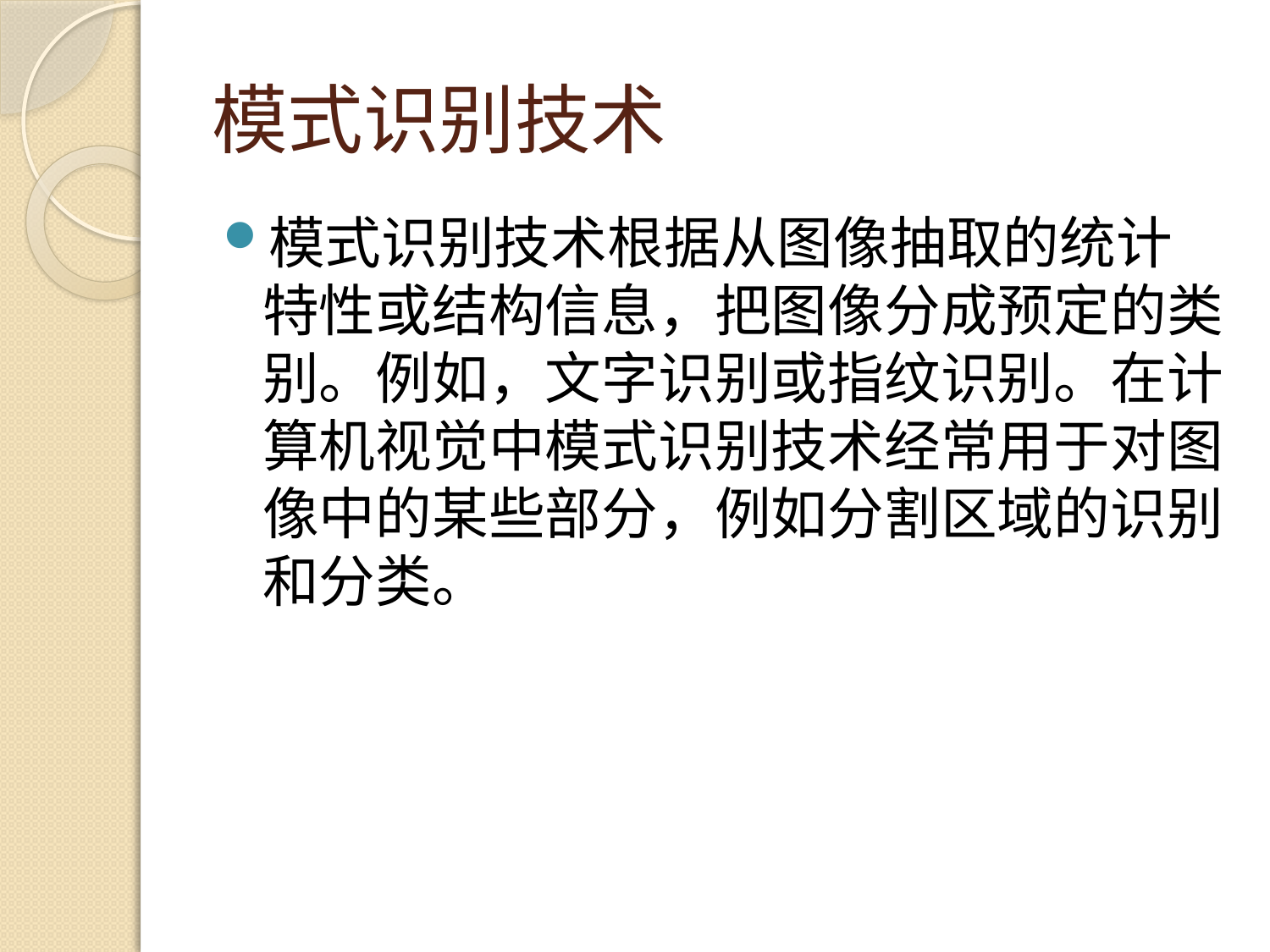

# 模式识别技术
模式识别技术根据从图像抽取的统计特性或结构信息，把图像分成预定的类别。例如，文字识别或指纹识别。在计算机视觉中模式识别技术经常用于对图像中的某些部分，例如分割区域的识别和分类。